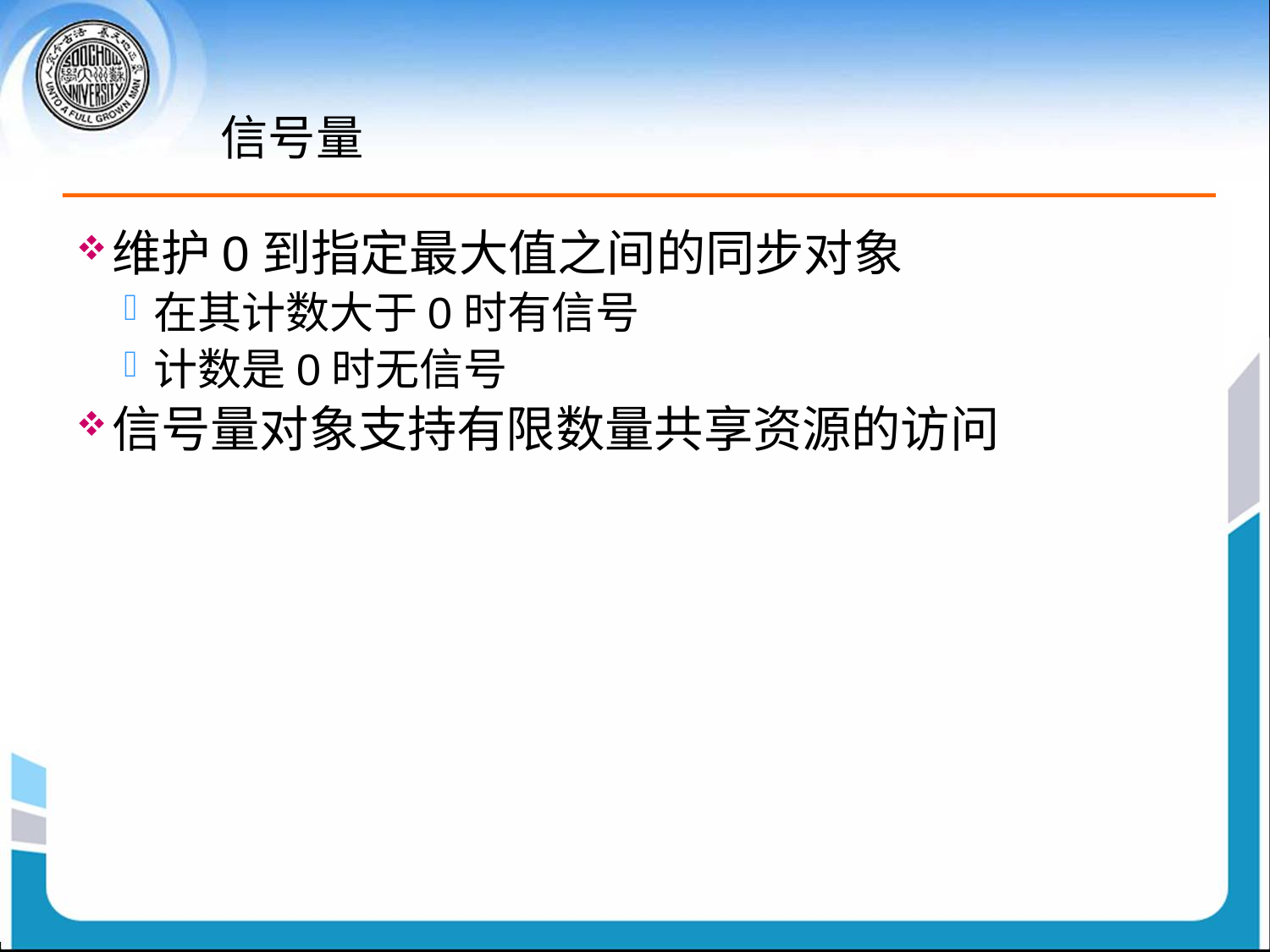

# 信号量
维护0到指定最大值之间的同步对象
在其计数大于0时有信号
计数是0时无信号
信号量对象支持有限数量共享资源的访问